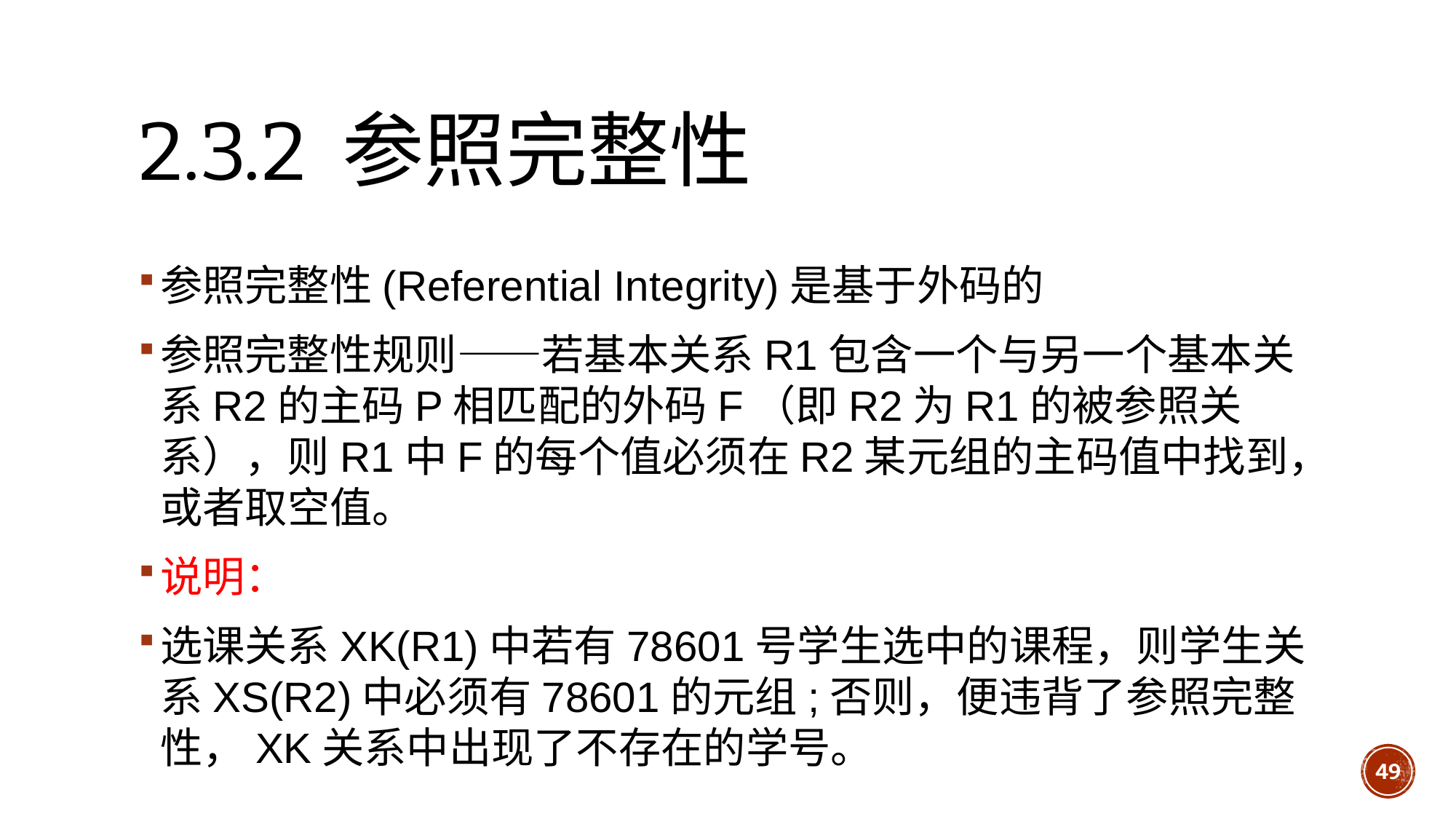

# 2.3.2 参照完整性
参照完整性(Referential Integrity)是基于外码的
参照完整性规则——若基本关系R1包含一个与另一个基本关系R2的主码P相匹配的外码F（即R2为R1的被参照关系），则R1中F的每个值必须在R2某元组的主码值中找到，或者取空值。
说明：
选课关系XK(R1)中若有78601号学生选中的课程，则学生关系XS(R2)中必须有78601的元组;否则，便违背了参照完整性，XK关系中出现了不存在的学号。

49